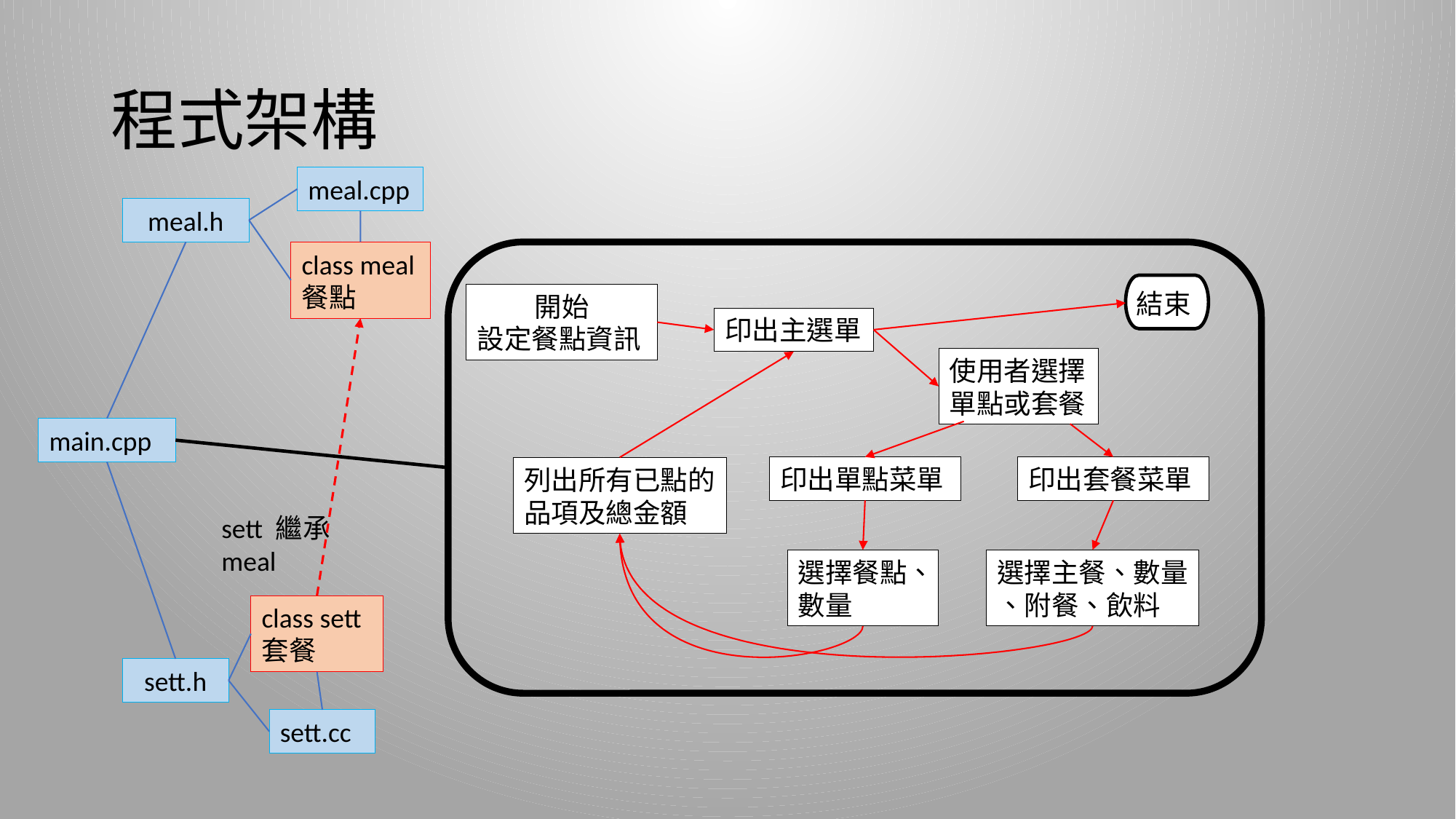

# 程式架構
meal.cpp
meal.h
class meal
餐點

結束
開始
設定餐點資訊
印出主選單
使用者選擇單點或套餐
main.cpp
印出單點菜單
印出套餐菜單
列出所有已點的品項及總金額
sett 繼承 meal
選擇主餐、數量
、附餐、飲料
選擇餐點、數量
class sett
套餐
sett.h
sett.cc